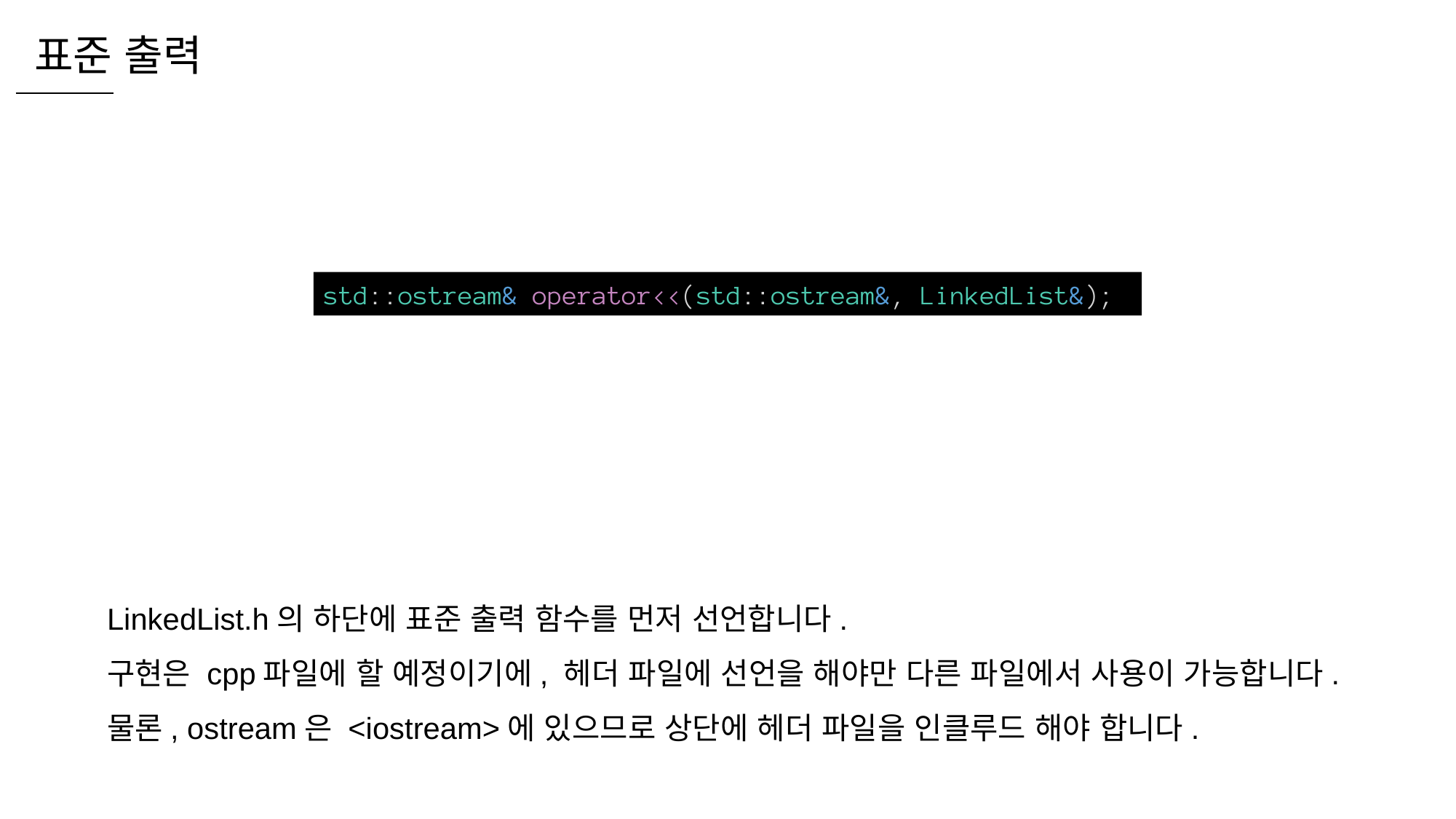

표준 출력
std::ostream& operator<<(std::ostream&, LinkedList&);
LinkedList.h의 하단에 표준 출력 함수를 먼저 선언합니다.
구현은 cpp파일에 할 예정이기에, 헤더 파일에 선언을 해야만 다른 파일에서 사용이 가능합니다.
물론, ostream은 <iostream>에 있으므로 상단에 헤더 파일을 인클루드 해야 합니다.